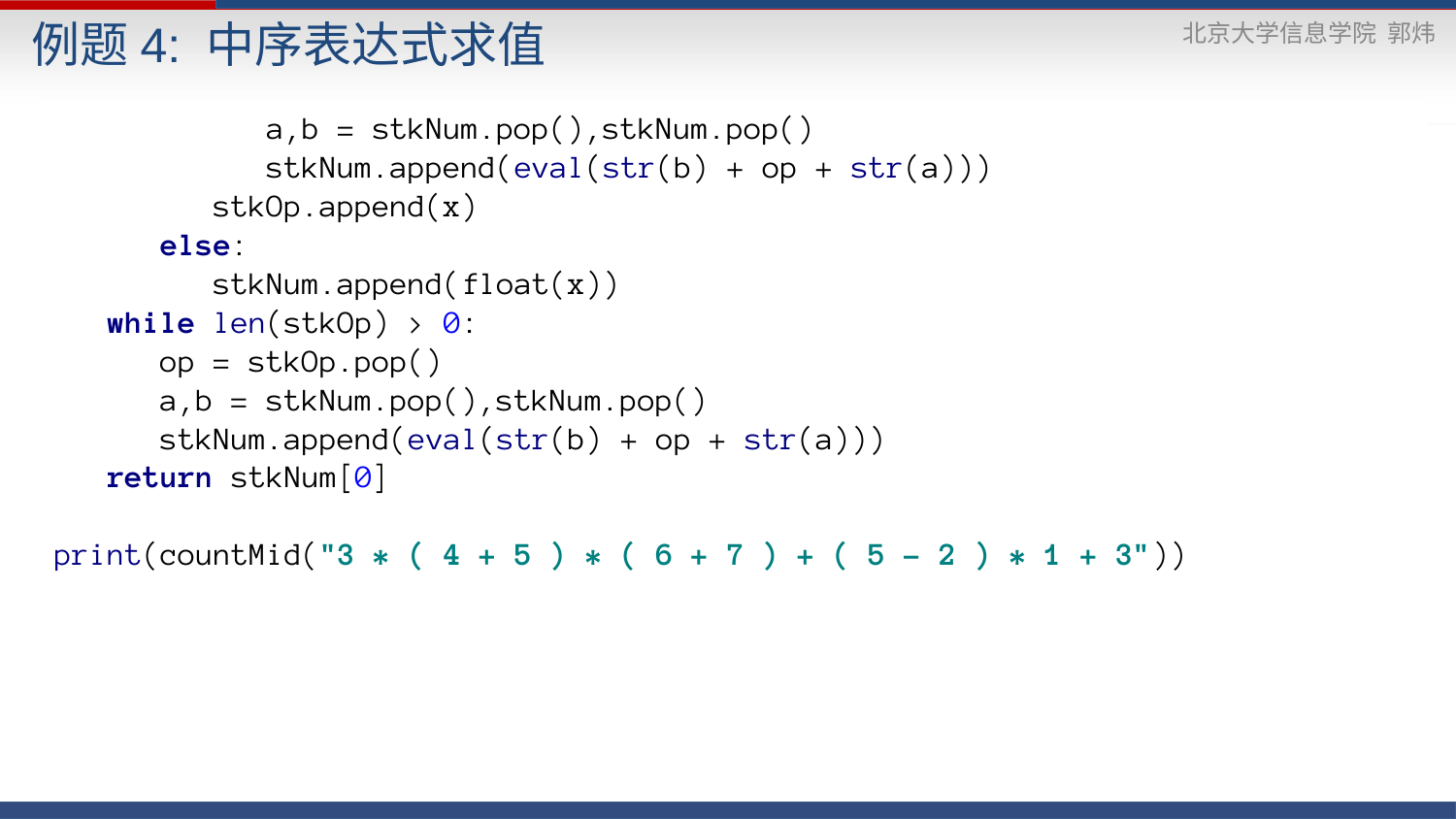

例题4: 中序表达式求值
            a,b = stkNum.pop(),stkNum.pop()
            stkNum.append(eval(str(b) + op + str(a)))
         stkOp.append(x)
      else:
         stkNum.append(float(x))
   while len(stkOp) > 0:
      op = stkOp.pop()
      a,b = stkNum.pop(),stkNum.pop()
      stkNum.append(eval(str(b) + op + str(a)))
   return stkNum[0]
print(countMid("3 * ( 4 + 5 ) * ( 6 + 7 ) + ( 5 - 2 ) * 1 + 3"))